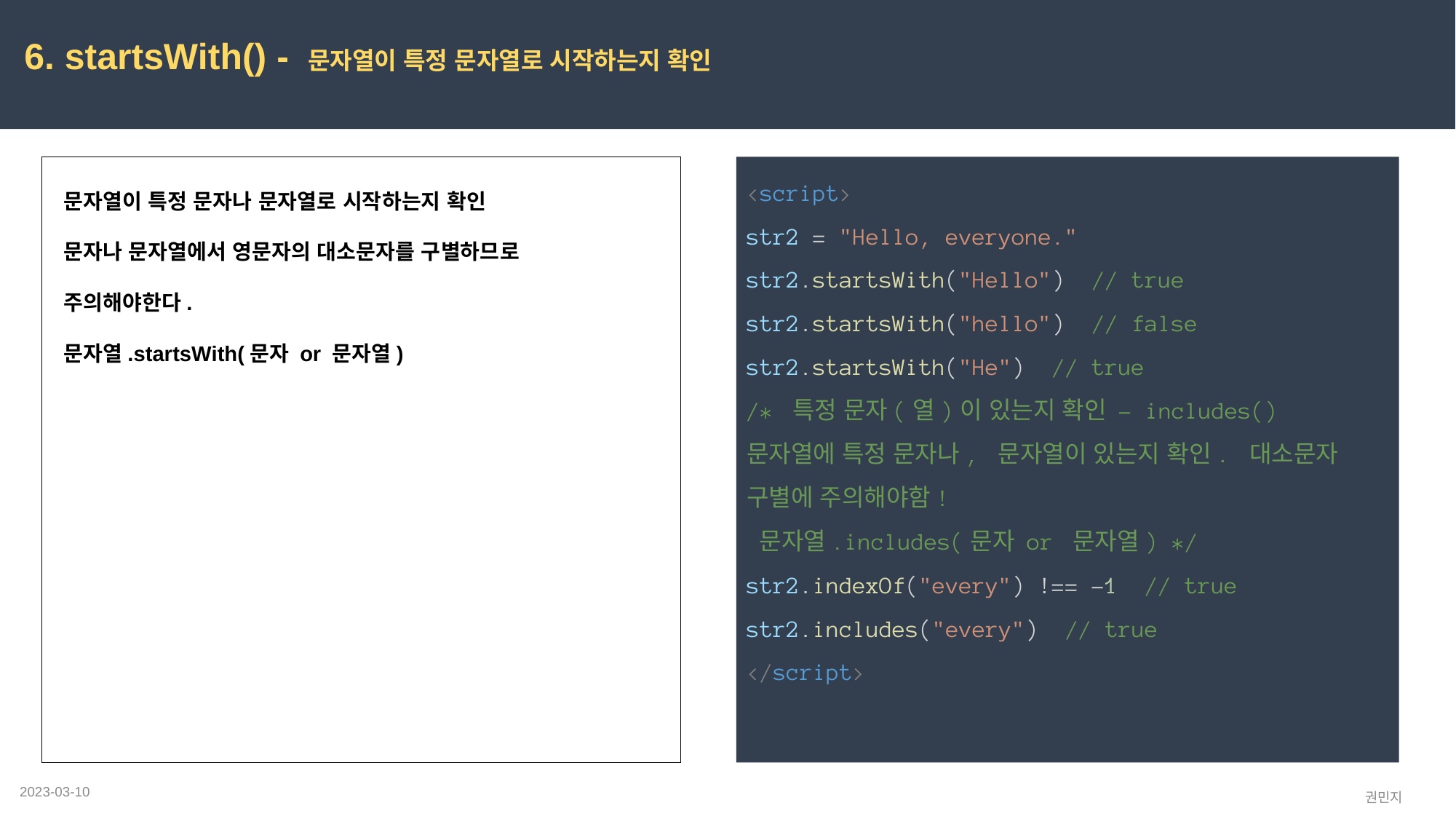

6. startsWith() - 문자열이 특정 문자열로 시작하는지 확인
<script>
str2 = "Hello, everyone."
str2.startsWith("Hello")  // true
str2.startsWith("hello")  // false
str2.startsWith("He")  // true
/* 특정 문자(열)이 있는지 확인 - includes()
문자열에 특정 문자나, 문자열이 있는지 확인. 대소문자 구별에 주의해야함!
 문자열.includes(문자 or 문자열) */
str2.indexOf("every") !== -1  // true
str2.includes("every")  // true
</script>
 문자열이 특정 문자나 문자열로 시작하는지 확인
 문자나 문자열에서 영문자의 대소문자를 구별하므로
 주의해야한다.
 문자열.startsWith(문자 or 문자열)
2023-03-10
권민지